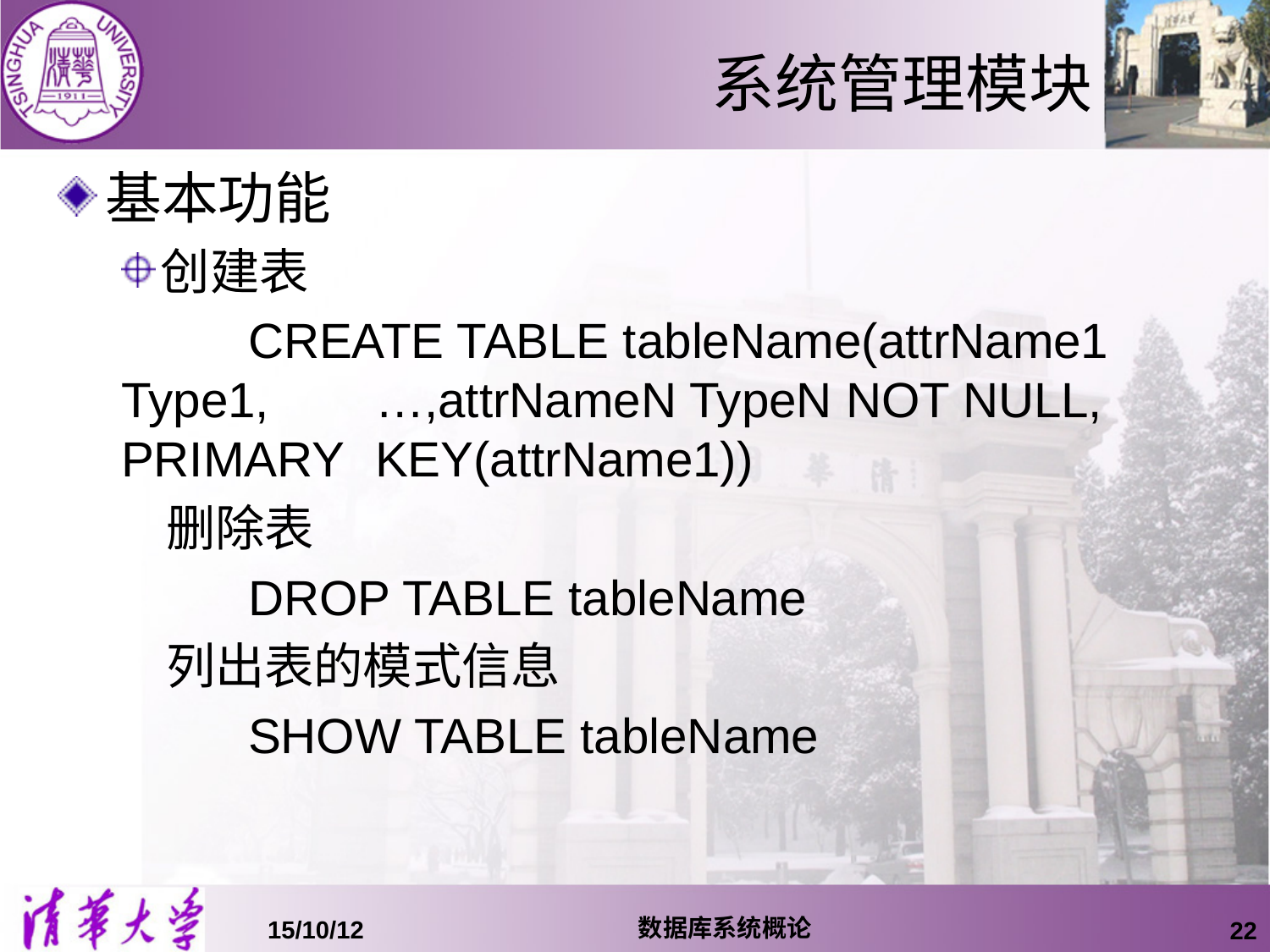

# 系统管理模块
基本功能
创建表
	CREATE TABLE tableName(attrName1 Type1, 	…,attrNameN TypeN NOT NULL, PRIMARY 	KEY(attrName1))
   删除表
	DROP TABLE tableName
   列出表的模式信息
	SHOW TABLE tableName

数据库系统概论
15/10/12
22